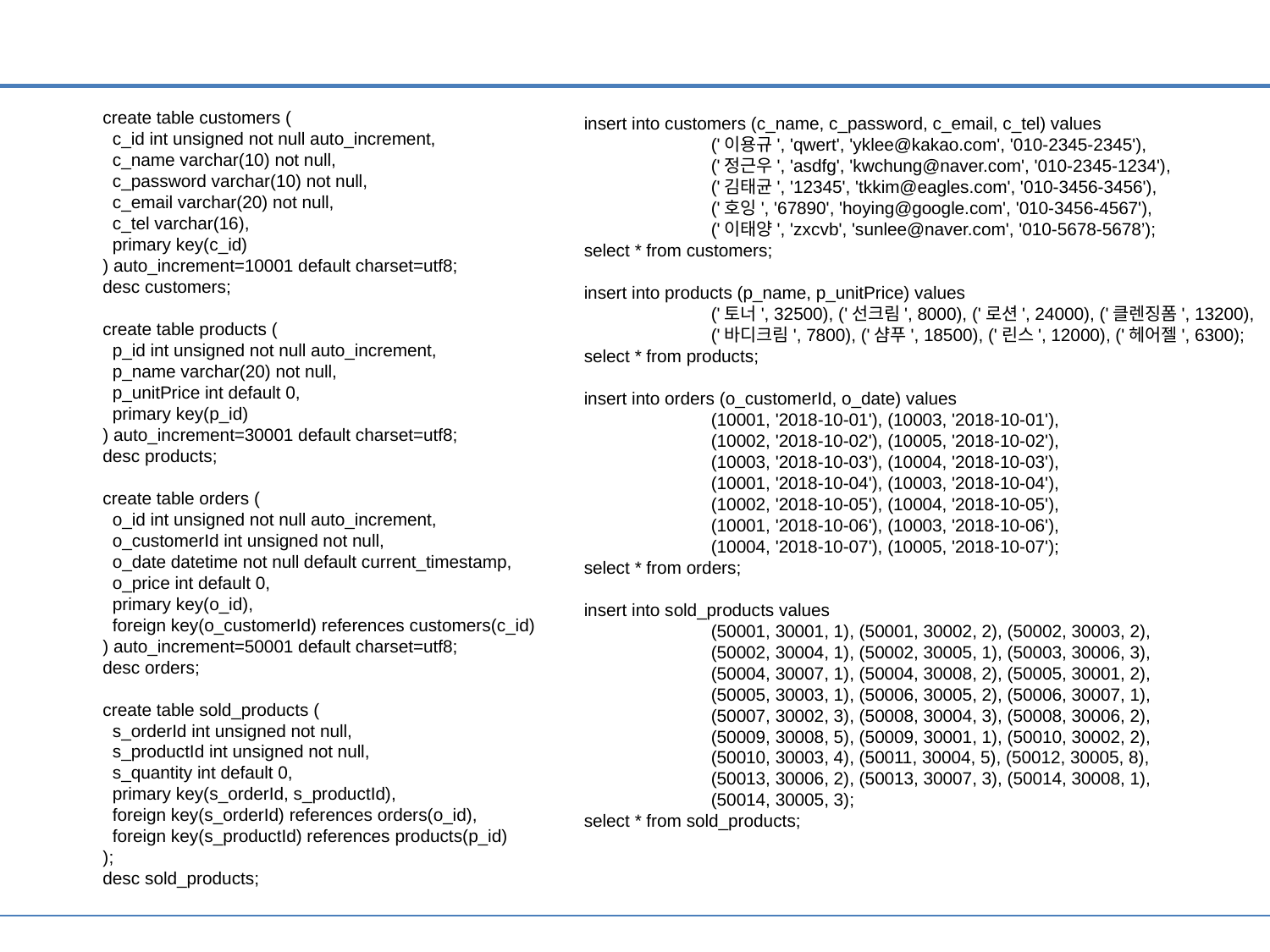

create table customers (
  c_id int unsigned not null auto_increment,
  c_name varchar(10) not null,
  c_password varchar(10) not null,
  c_email varchar(20) not null,
  c_tel varchar(16),
  primary key(c_id)
) auto_increment=10001 default charset=utf8;
desc customers;

create table products (
  p_id int unsigned not null auto_increment,
  p_name varchar(20) not null,
  p_unitPrice int default 0,
  primary key(p_id)
) auto_increment=30001 default charset=utf8;
desc products;

create table orders (
  o_id int unsigned not null auto_increment,
  o_customerId int unsigned not null,
  o_date datetime not null default current_timestamp,
  o_price int default 0,
  primary key(o_id),
  foreign key(o_customerId) references customers(c_id)
) auto_increment=50001 default charset=utf8;
desc orders;

create table sold_products (
  s_orderId int unsigned not null,
  s_productId int unsigned not null,
  s_quantity int default 0,
  primary key(s_orderId, s_productId),
  foreign key(s_orderId) references orders(o_id),
  foreign key(s_productId) references products(p_id)
);
desc sold_products;
insert into customers (c_name, c_password, c_email, c_tel) values
	('이용규', 'qwert', 'yklee@kakao.com', '010-2345-2345'),
	('정근우', 'asdfg', 'kwchung@naver.com', '010-2345-1234'),
	('김태균', '12345', 'tkkim@eagles.com', '010-3456-3456'),
	('호잉', '67890', 'hoying@google.com', '010-3456-4567'),
	('이태양', 'zxcvb', 'sunlee@naver.com', '010-5678-5678’);
select * from customers;

insert into products (p_name, p_unitPrice) values
	('토너', 32500), ('선크림', 8000), ('로션', 24000), ('클렌징폼', 13200),
	('바디크림', 7800), ('샴푸', 18500), ('린스', 12000), ('헤어젤', 6300);
select * from products;

insert into orders (o_customerId, o_date) values
	(10001, '2018-10-01'), (10003, '2018-10-01'),
	(10002, '2018-10-02'), (10005, '2018-10-02'),
	(10003, '2018-10-03'), (10004, '2018-10-03'),
	(10001, '2018-10-04'), (10003, '2018-10-04'),
  	(10002, '2018-10-05'), (10004, '2018-10-05'),
	(10001, '2018-10-06'), (10003, '2018-10-06'),
  	(10004, '2018-10-07'), (10005, '2018-10-07');
select * from orders;

insert into sold_products values
	(50001, 30001, 1), (50001, 30002, 2), (50002, 30003, 2),
	(50002, 30004, 1), (50002, 30005, 1), (50003, 30006, 3),
	(50004, 30007, 1), (50004, 30008, 2), (50005, 30001, 2),
	(50005, 30003, 1), (50006, 30005, 2), (50006, 30007, 1),
	(50007, 30002, 3), (50008, 30004, 3), (50008, 30006, 2),
	(50009, 30008, 5), (50009, 30001, 1), (50010, 30002, 2),
	(50010, 30003, 4), (50011, 30004, 5), (50012, 30005, 8),
	(50013, 30006, 2), (50013, 30007, 3), (50014, 30008, 1),
	(50014, 30005, 3);
select * from sold_products;